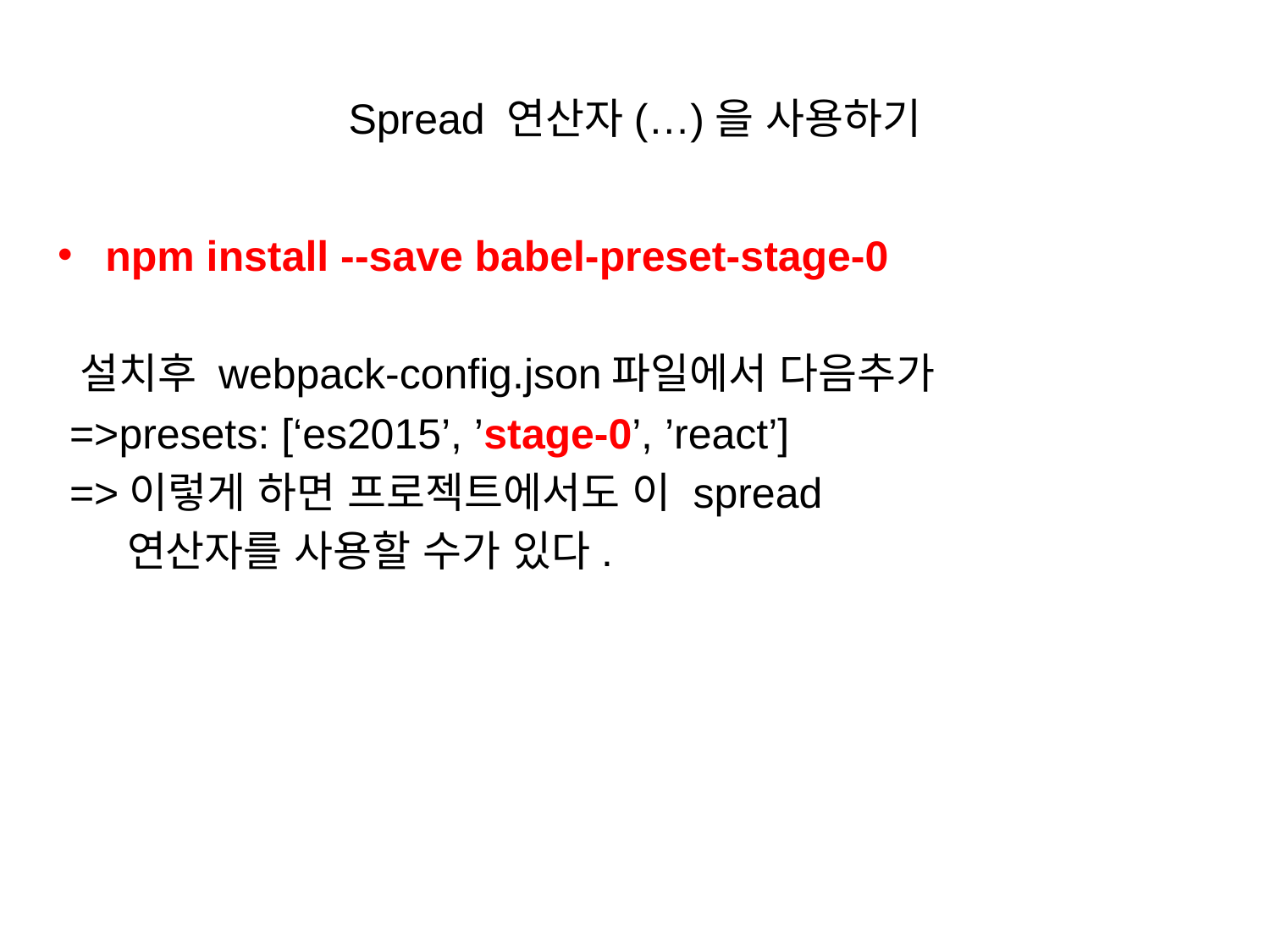

# Spread 연산자(…)을 사용하기
npm install --save babel-preset-stage-0

 설치후 webpack-config.json파일에서 다음추가
 =>presets: [‘es2015’, ’stage-0’, ’react’]
 =>이렇게 하면 프로젝트에서도 이 spread
     연산자를 사용할 수가 있다.